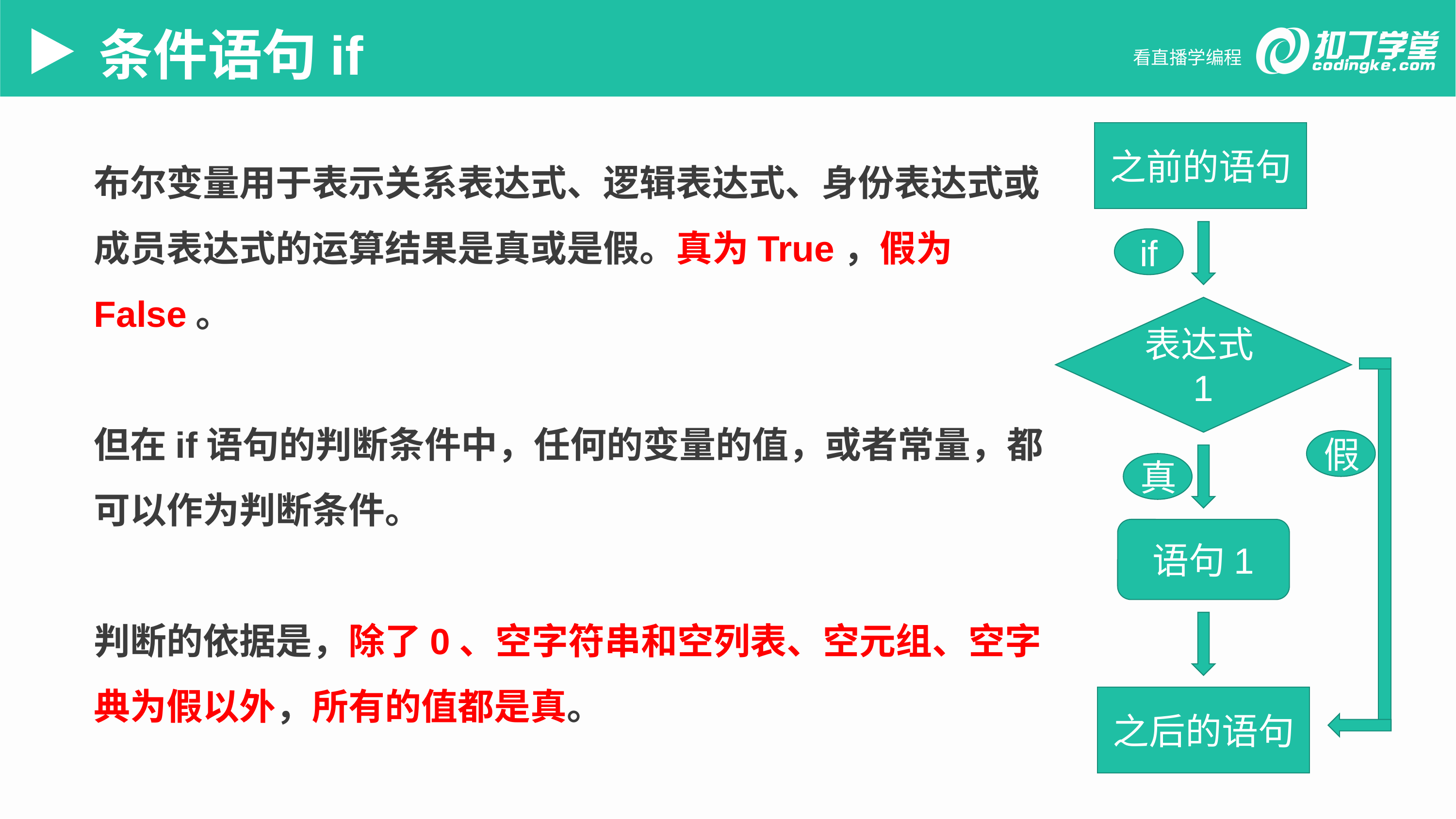

条件语句if
之前的语句
布尔变量用于表示关系表达式、逻辑表达式、身份表达式或成员表达式的运算结果是真或是假。真为True，假为False。

但在if语句的判断条件中，任何的变量的值，或者常量，都可以作为判断条件。

判断的依据是，除了0、空字符串和空列表、空元组、空字典为假以外，所有的值都是真。

if
表达式1

假

真
语句1

之后的语句